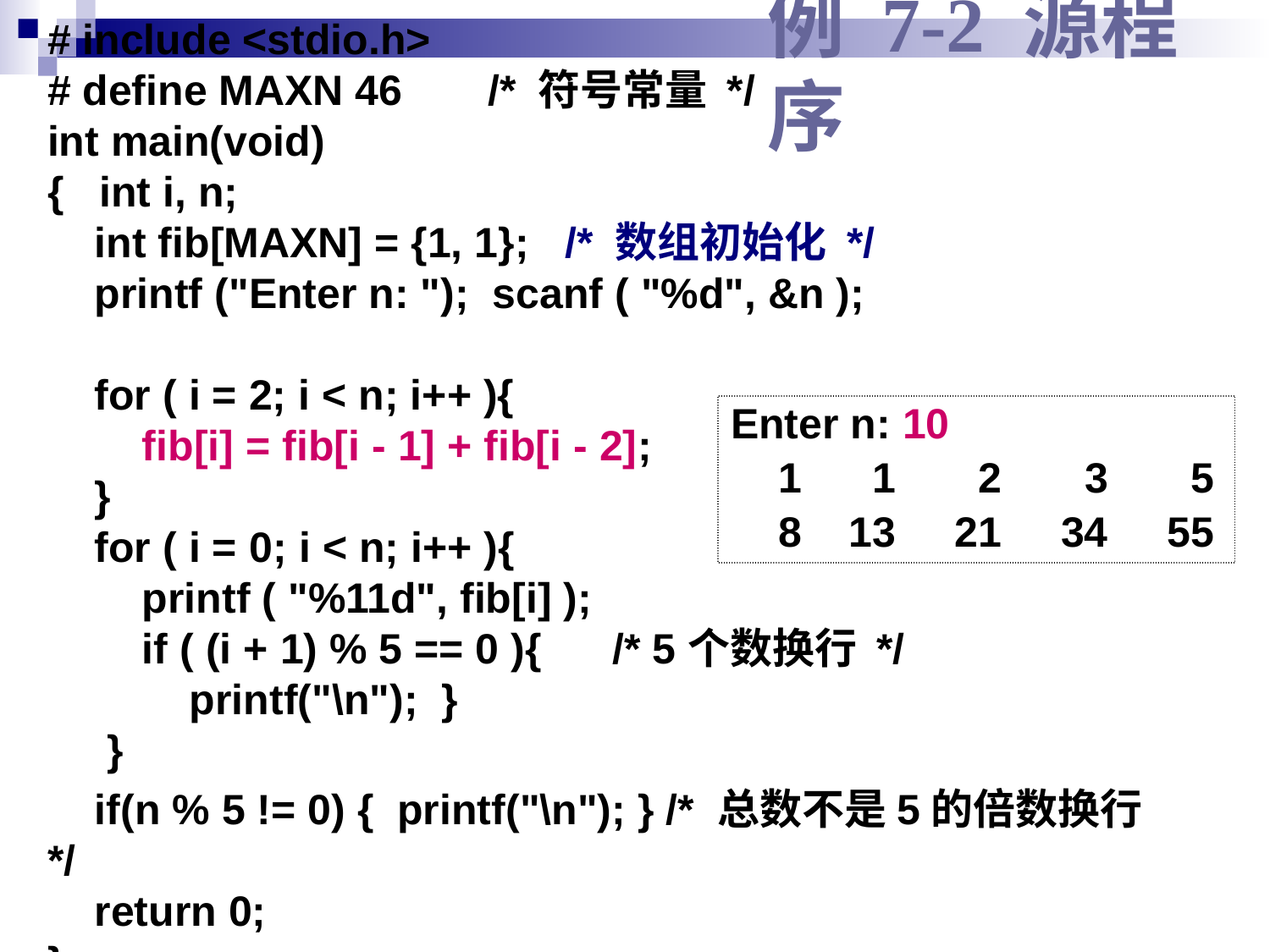

# include <stdio.h>
# define MAXN 46	 /* 符号常量 */
int main(void)
{   int i, n;
    int fib[MAXN] = {1, 1};   /* 数组初始化 */
    printf ("Enter n: ");  scanf ( "%d", &n );

    for ( i = 2; i < n; i++ ){
        fib[i] = fib[i - 1] + fib[i - 2];
    }
    for ( i = 0; i < n; i++ ){
        printf ( "%11d", fib[i] );
        if ( (i + 1) % 5 == 0 ){      /* 5个数换行 */
            printf("\n");  }
     }
    if(n % 5 != 0) {  printf("\n"); } /* 总数不是5的倍数换行 */
    return 0;
}
# 例 7-2 源程序
Enter n: 10
    1      1       2       3       5
    8    13     21     34     55